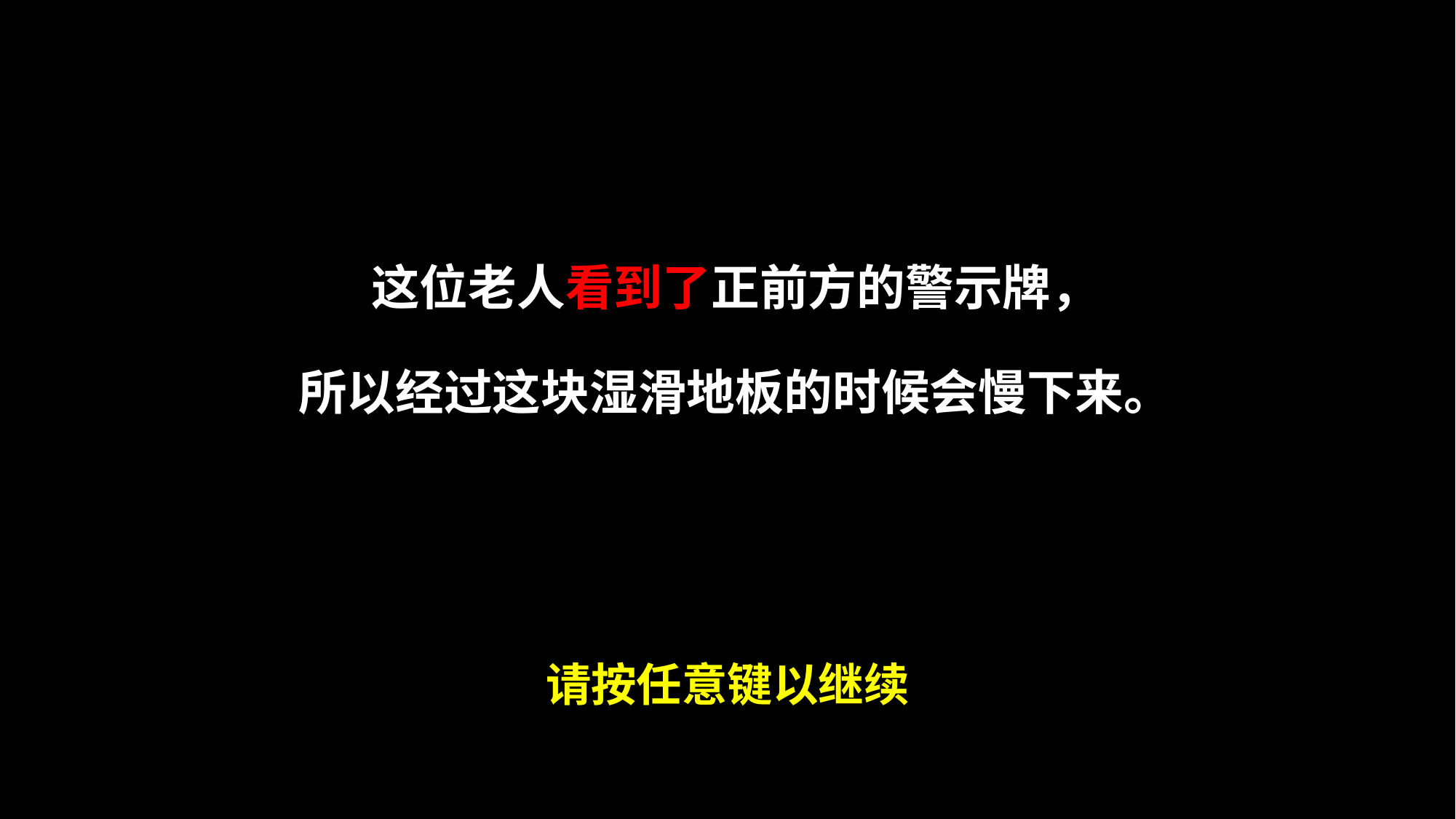

# 这位老人看到了正前方的警示牌， 所以经过这块湿滑地板的时候会慢下来。
请按任意键以继续